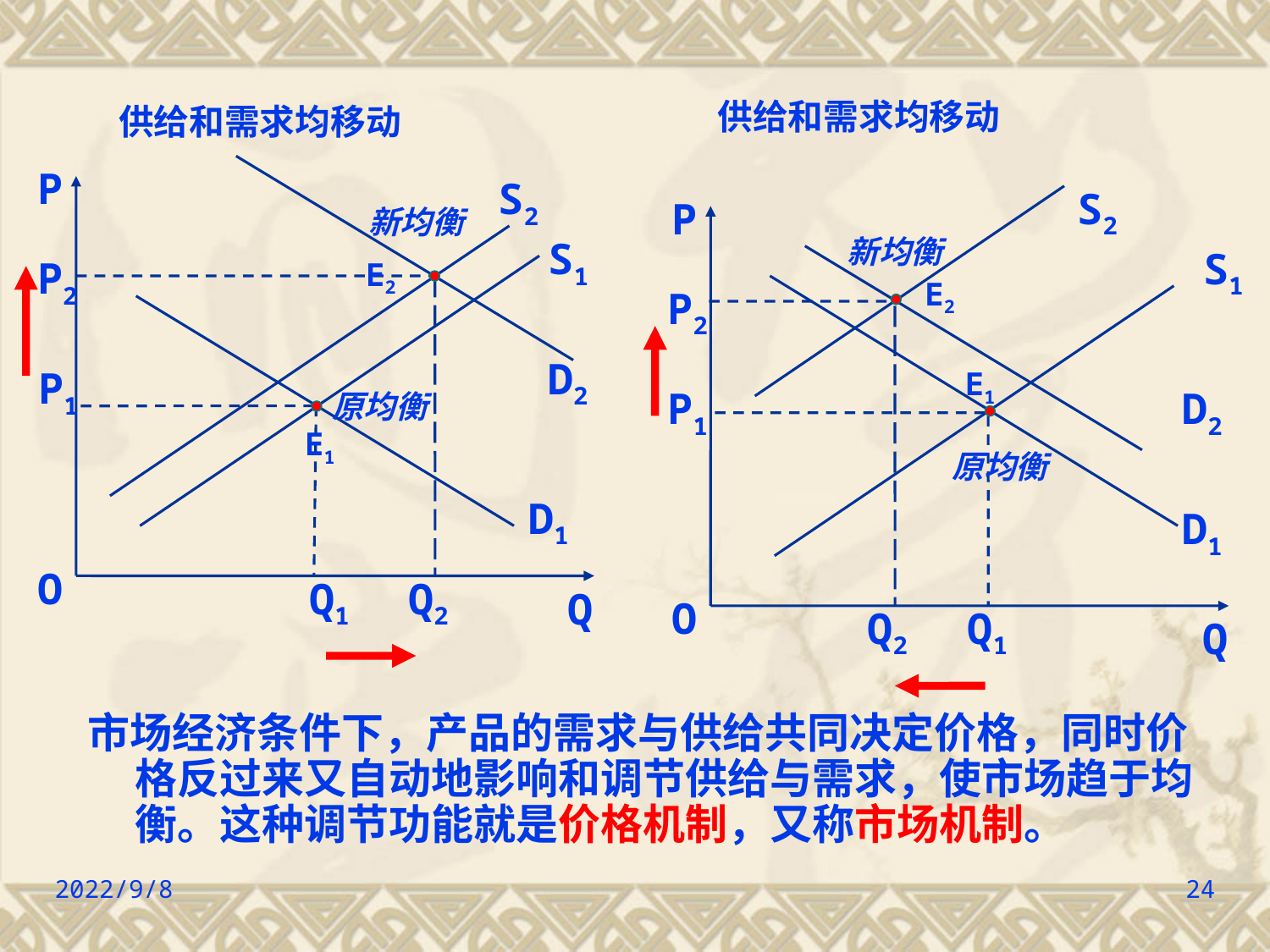

供给和需求均移动
P

S2

新均衡

S1
P2

E2

D2
P1
原均衡

E1
D1
O
Q1
Q2

Q

供给和需求均移动
S2
P

新均衡
S1

P2

E2

E1
P1
D2

原均衡
D1
O
Q2
Q1

Q

市场经济条件下，产品的需求与供给共同决定价格，同时价格反过来又自动地影响和调节供给与需求，使市场趋于均衡。这种调节功能就是价格机制，又称市场机制。
2022/9/8
24